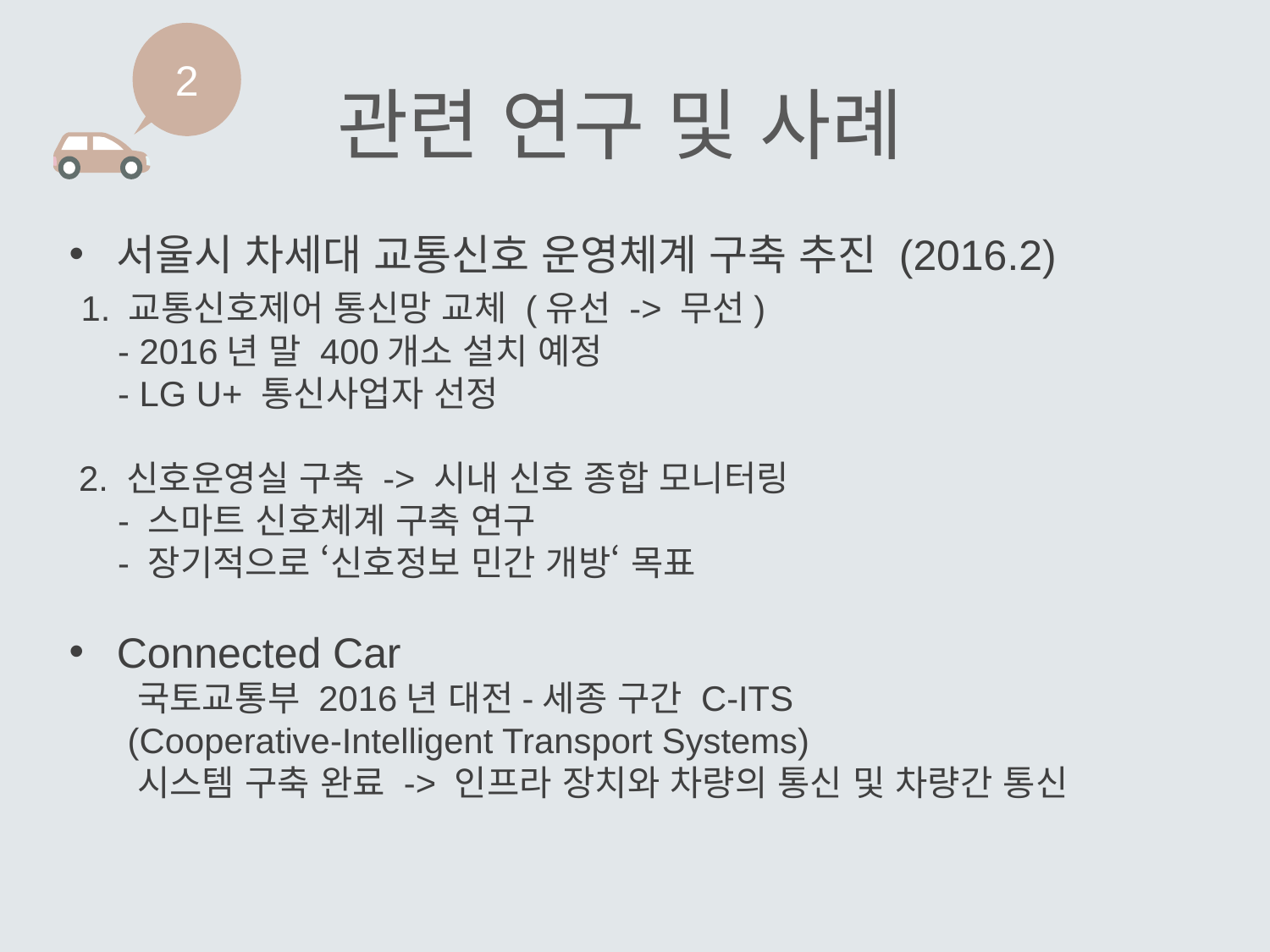

2
관련 연구 및 사례
서울시 차세대 교통신호 운영체계 구축 추진 (2016.2)
 1. 교통신호제어 통신망 교체 (유선 -> 무선)
     - 2016년 말 400개소 설치 예정
     - LG U+ 통신사업자 선정

 2. 신호운영실 구축 -> 시내 신호 종합 모니터링
     - 스마트 신호체계 구축 연구
     - 장기적으로 ‘신호정보 민간 개방‘ 목표

Connected Car
      국토교통부 2016년 대전-세종 구간 C-ITS
      (Cooperative-Intelligent Transport Systems)
      시스템 구축 완료 -> 인프라 장치와 차량의 통신 및 차량간 통신